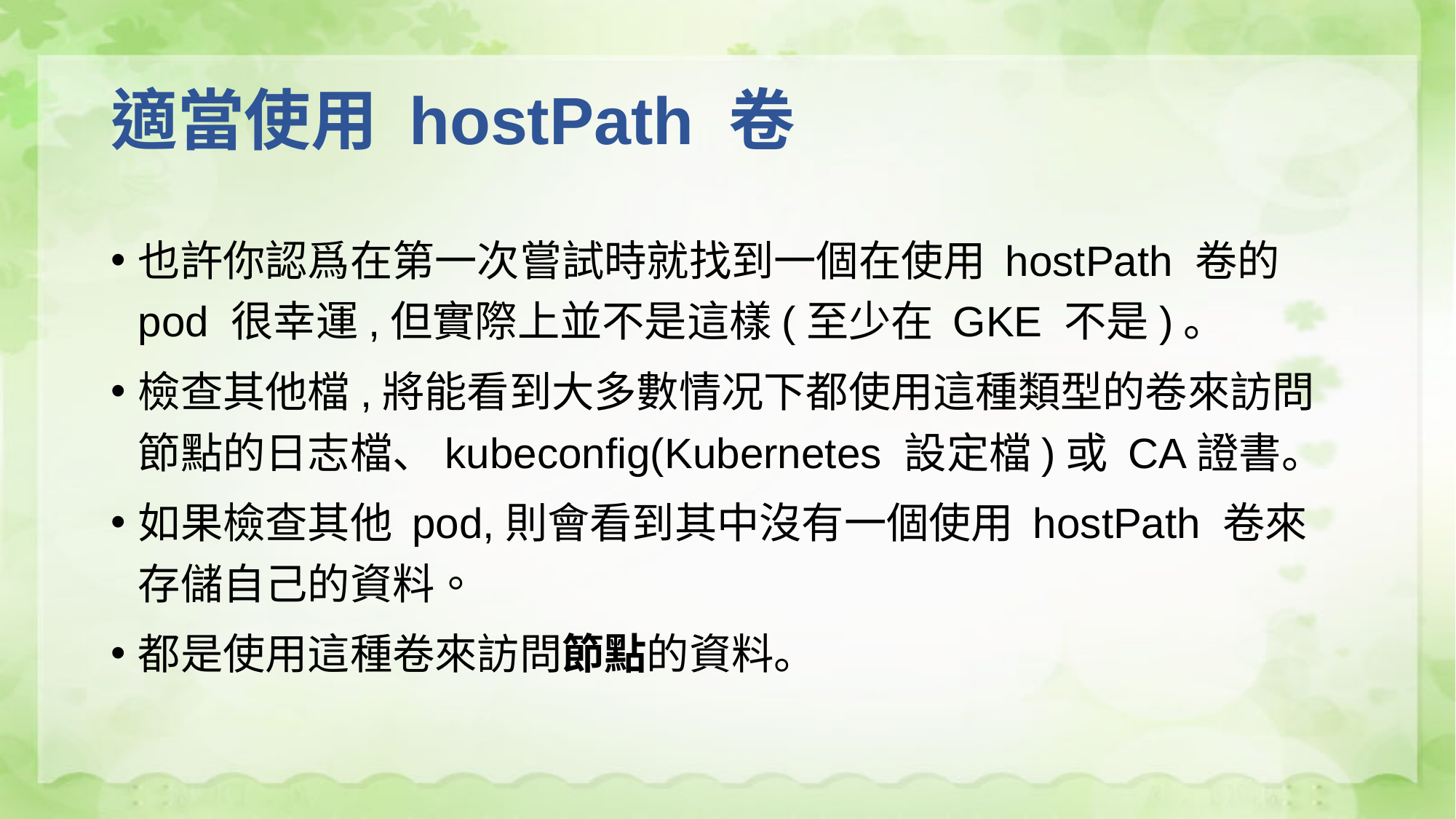

# 適當使用 hostPath 卷
也許你認爲在第一次嘗試時就找到一個在使用 hostPath 卷的pod 很幸運,但實際上並不是這樣(至少在 GKE 不是)。
檢查其他檔,將能看到大多數情况下都使用這種類型的卷來訪問節點的日志檔、kubeconfig(Kubernetes 設定檔)或 CA證書。
如果檢查其他 pod,則會看到其中沒有一個使用 hostPath 卷來存儲自己的資料。
都是使用這種卷來訪問節點的資料。